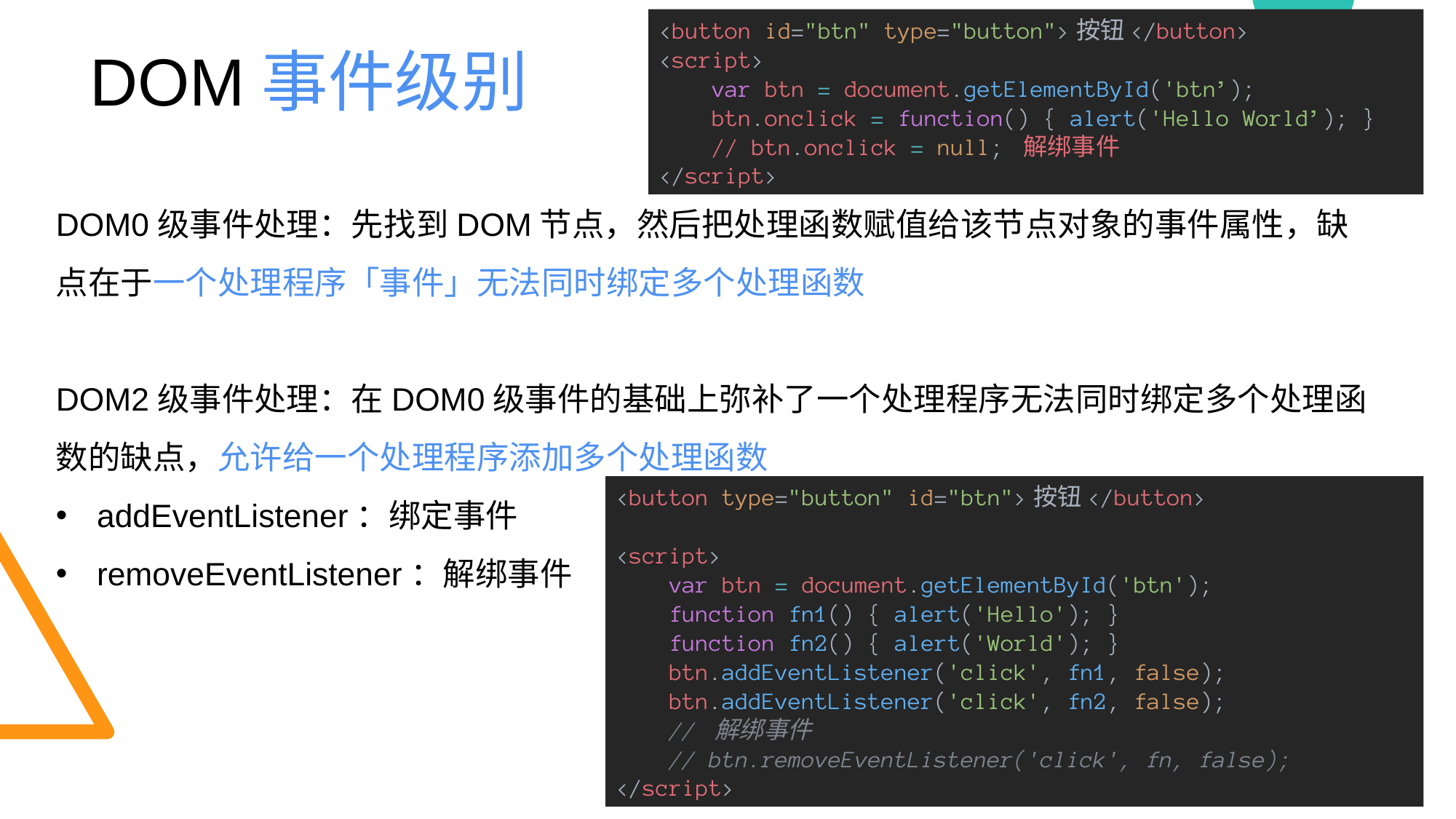

<button id="btn" type="button">按钮</button>
<script>
    var btn = document.getElementById('btn’);
    btn.onclick = function() { alert('Hello World’); }
    // btn.onclick = null; 解绑事件
</script>
DOM事件级别
DOM0级事件处理：先找到DOM节点，然后把处理函数赋值给该节点对象的事件属性，缺点在于一个处理程序「事件」无法同时绑定多个处理函数

DOM2级事件处理：在DOM0级事件的基础上弥补了一个处理程序无法同时绑定多个处理函数的缺点，允许给一个处理程序添加多个处理函数
addEventListener：绑定事件
removeEventListener：解绑事件
<button type="button" id="btn">按钮</button>
<script>
    var btn = document.getElementById('btn');
    function fn1() { alert('Hello'); }
    function fn2() { alert('World'); }
    btn.addEventListener('click', fn1, false);
    btn.addEventListener('click', fn2, false);
    // 解绑事件
    // btn.removeEventListener('click', fn, false);
</script>